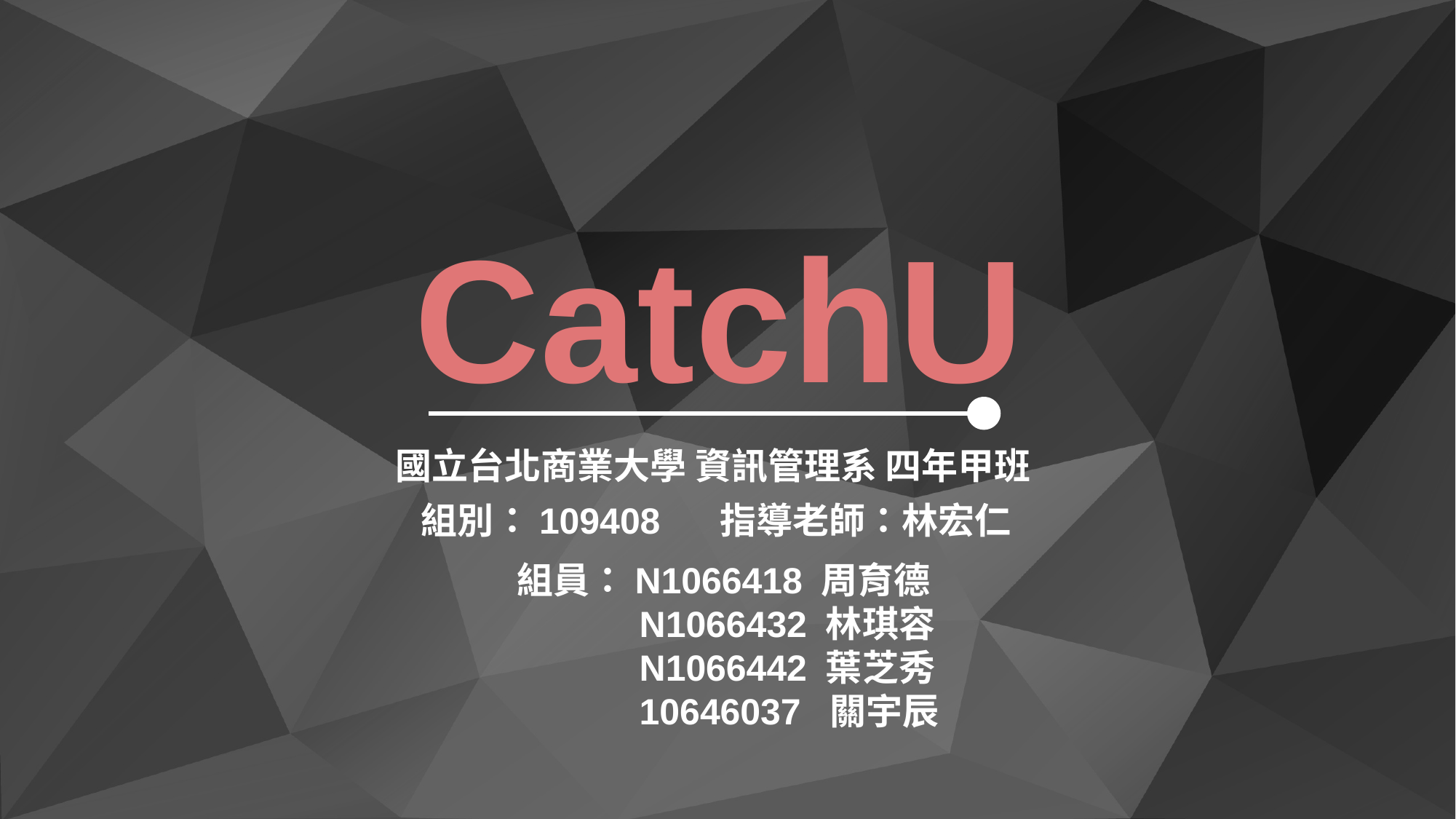

CatchU

國立台北商業大學 資訊管理系 四年甲班
組別：109408     指導老師：林宏仁
組員：N1066418 周育德
            N1066432 林琪容
            N1066442 葉芝秀
            10646037  關宇辰